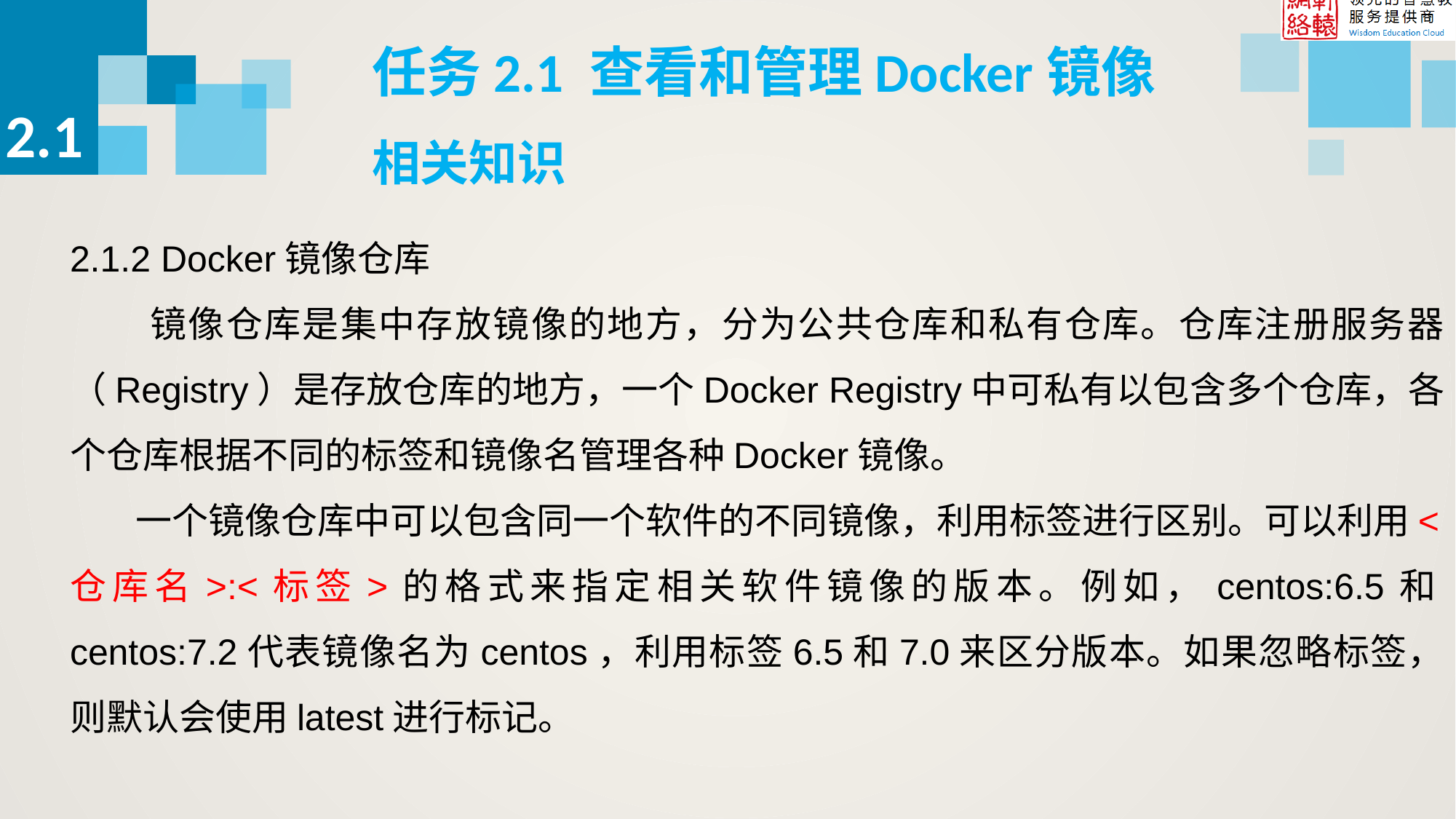

任务2.1 查看和管理Docker镜像
2.1
相关知识
2.1.2 Docker镜像仓库
       镜像仓库是集中存放镜像的地方，分为公共仓库和私有仓库。仓库注册服务器（Registry）是存放仓库的地方，一个Docker Registry中可私有以包含多个仓库，各个仓库根据不同的标签和镜像名管理各种Docker镜像。
       一个镜像仓库中可以包含同一个软件的不同镜像，利用标签进行区别。可以利用<仓库名>:<标签>的格式来指定相关软件镜像的版本。例如，centos:6.5和centos:7.2代表镜像名为centos，利用标签6.5和7.0来区分版本。如果忽略标签，则默认会使用latest进行标记。